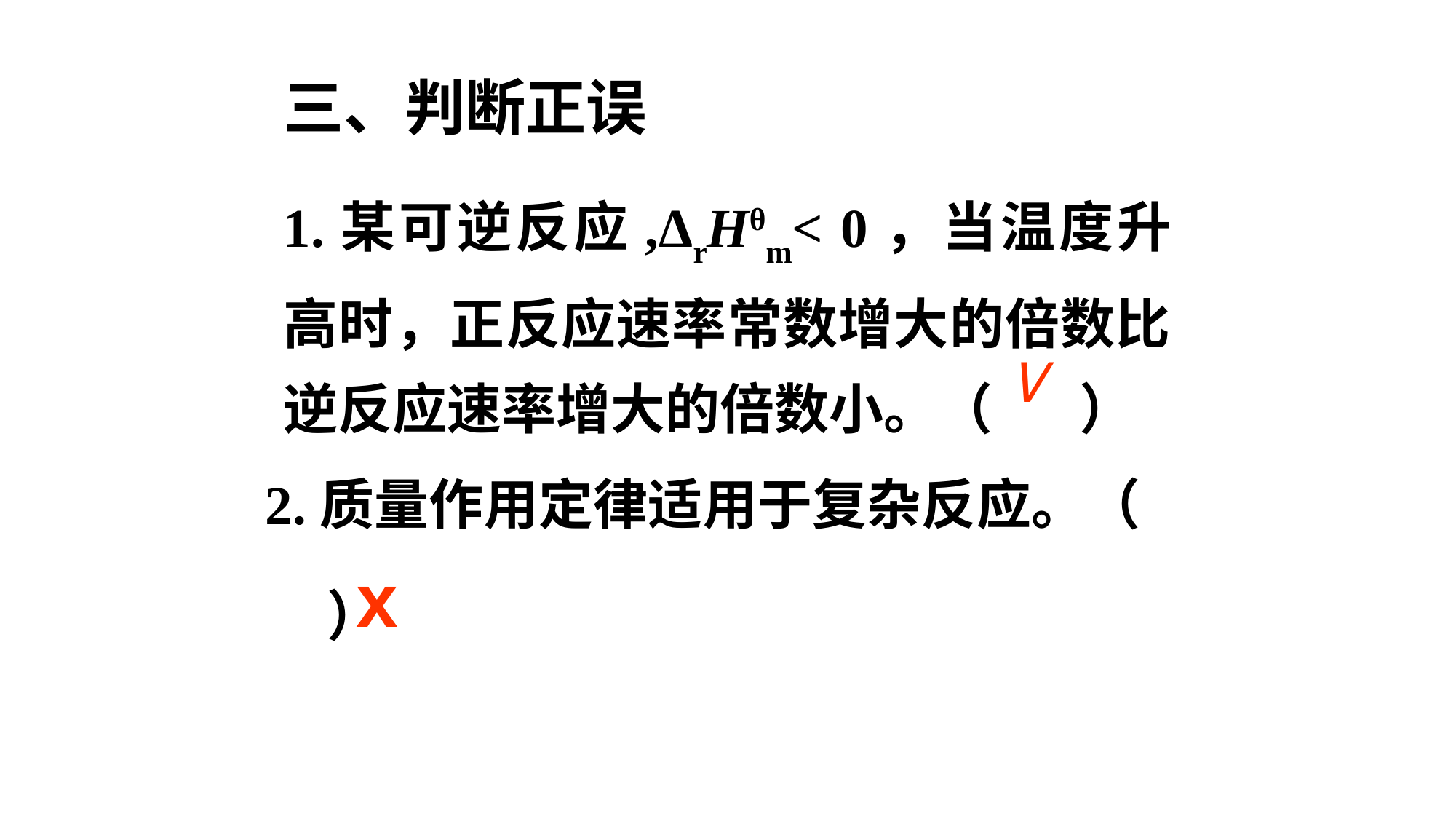

三、判断正误
1.某可逆反应,ΔrHθm< 0，当温度升高时，正反应速率常数增大的倍数比逆反应速率增大的倍数小。（       ）

V
2.质量作用定律适用于复杂反应。（       ）

x
47